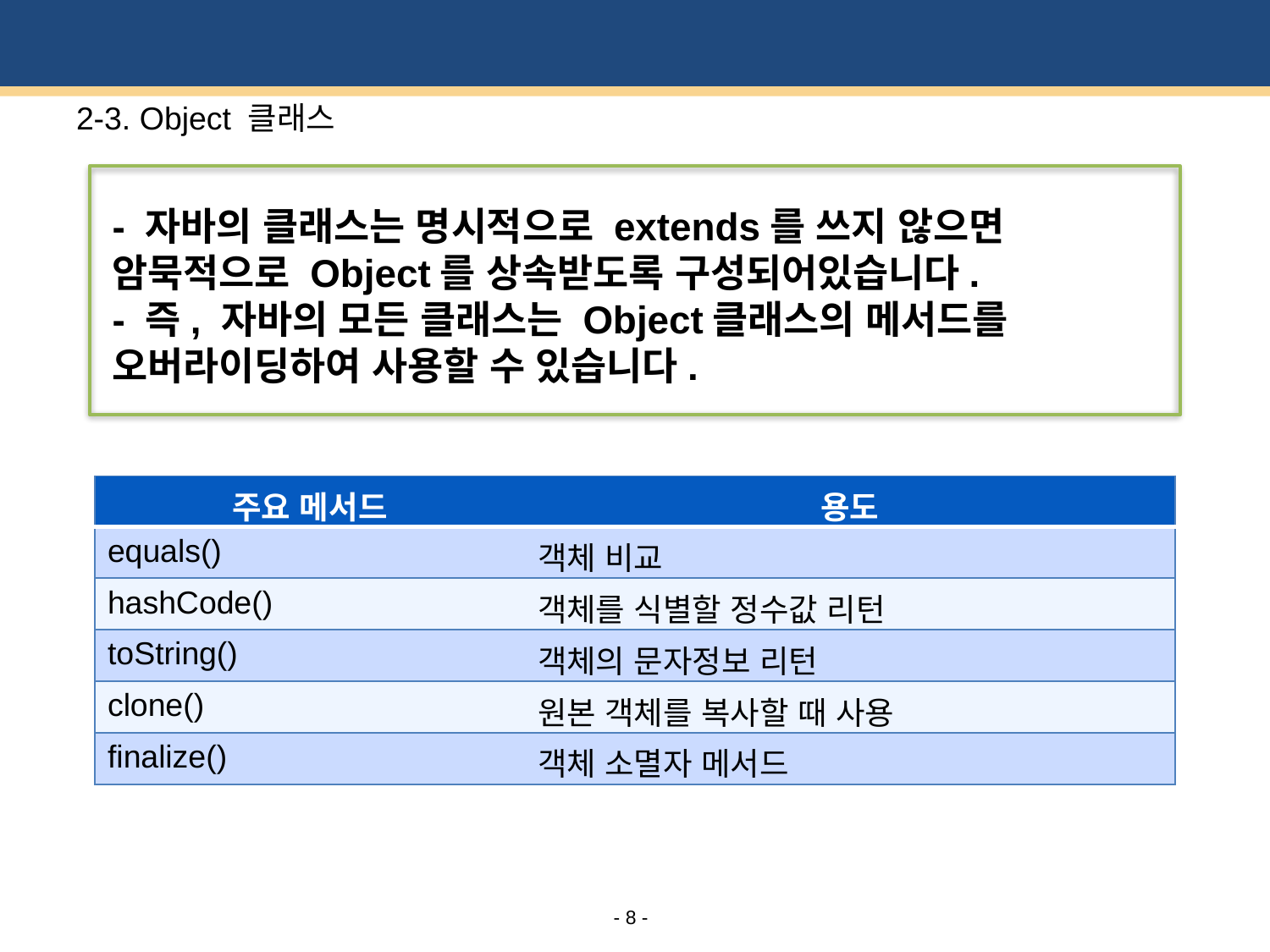

# 2-3. Object 클래스

- 자바의 클래스는 명시적으로 extends를 쓰지 않으면 암묵적으로 Object를 상속받도록 구성되어있습니다.
- 즉, 자바의 모든 클래스는 Object클래스의 메서드를 오버라이딩하여 사용할 수 있습니다.
| 주요 메서드 | 용도 |
| --- | --- |
| equals() | 객체 비교 |
| hashCode() | 객체를 식별할 정수값 리턴 |
| toString() | 객체의 문자정보 리턴 |
| clone() | 원본 객체를 복사할 때 사용 |
| finalize() | 객체 소멸자 메서드 |